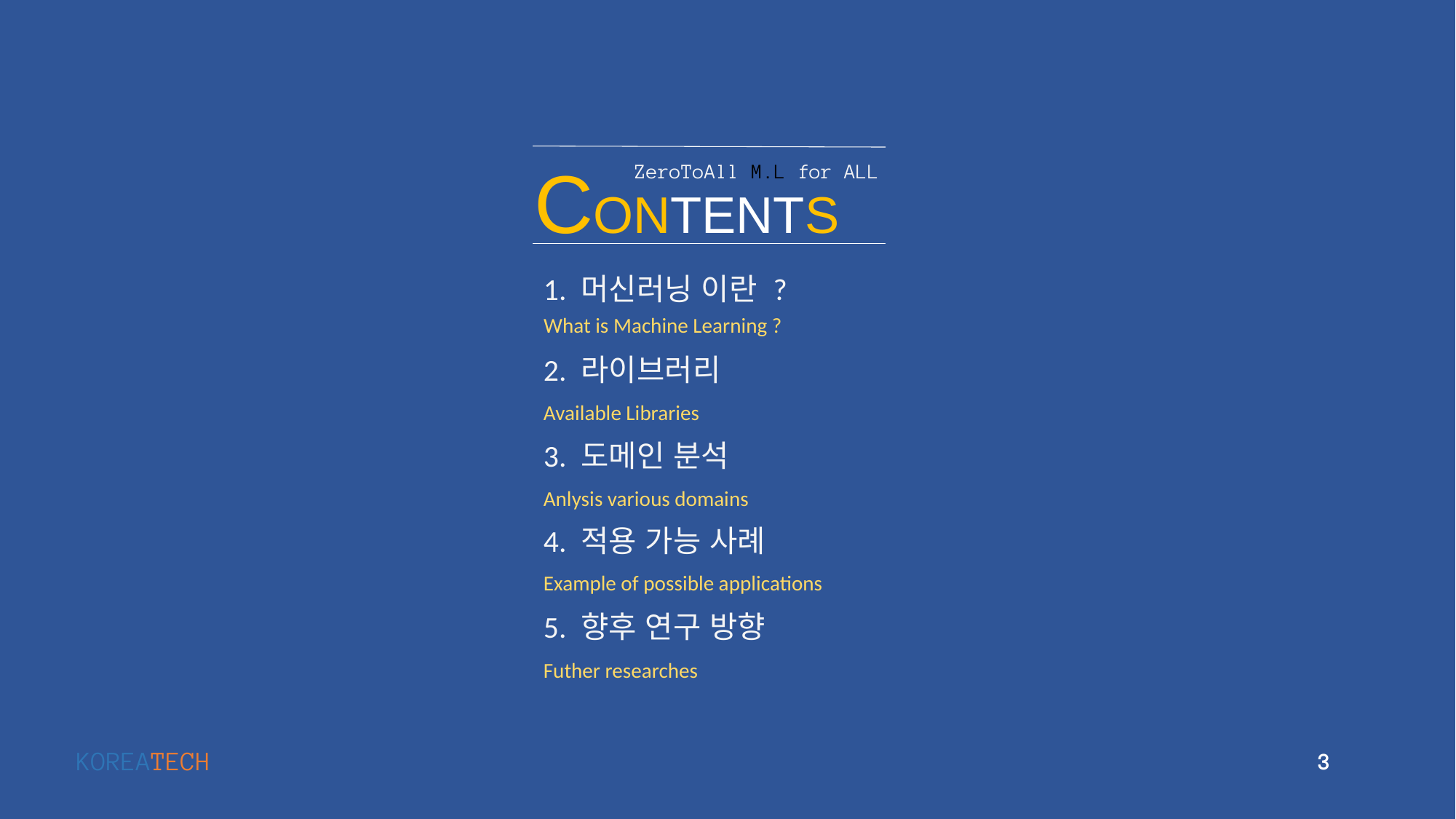

CONTENTS
ZeroToAll M.L for ALL
1. 머신러닝 이란 ?
What is Machine Learning ?
2. 라이브러리
Available Libraries
3. 도메인 분석
Anlysis various domains
4. 적용 가능 사례
Example of possible applications
5. 향후 연구 방향
Futher researches
KOREATECH
3